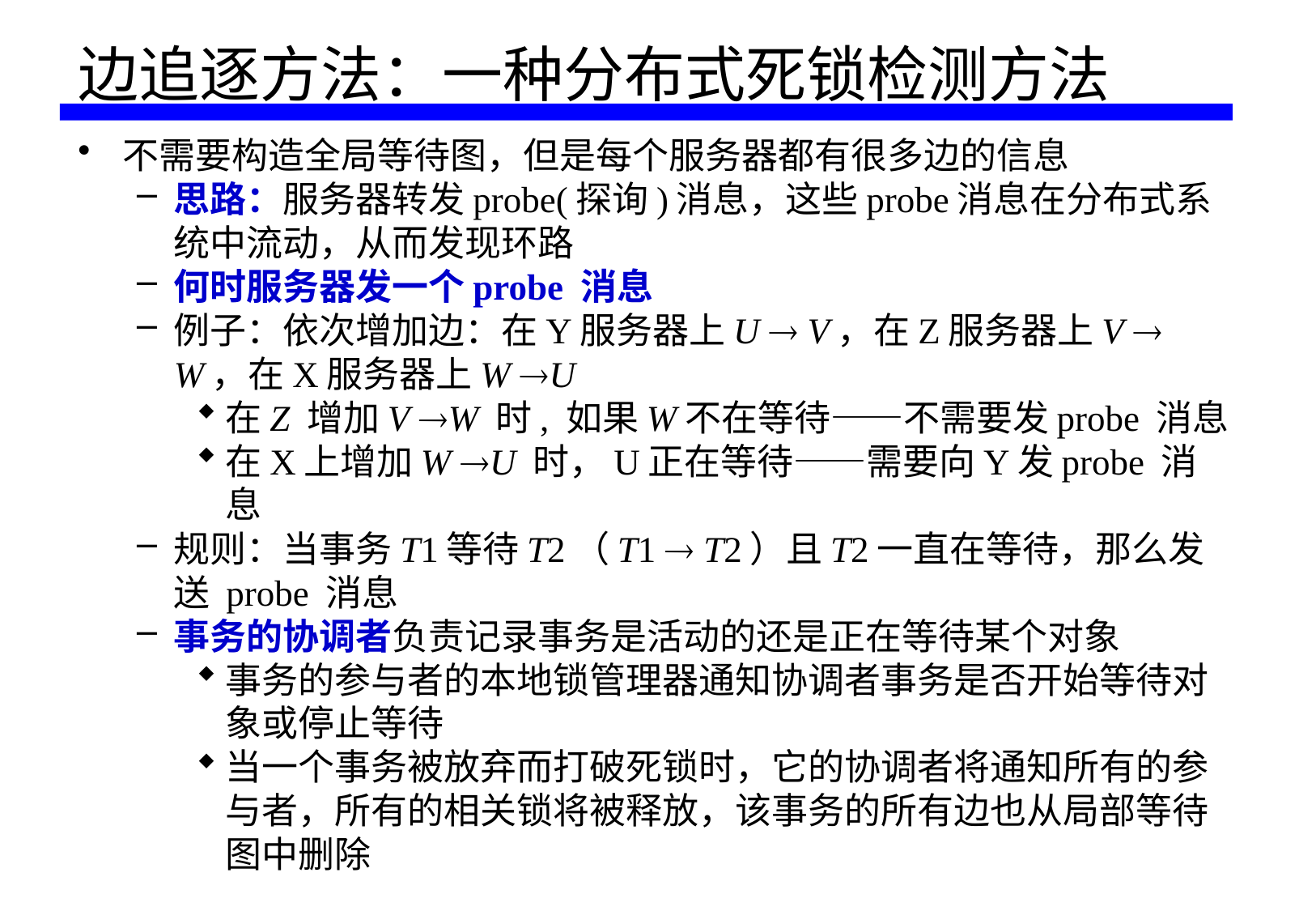

# 边追逐方法：一种分布式死锁检测方法
不需要构造全局等待图，但是每个服务器都有很多边的信息
思路：服务器转发probe(探询)消息，这些probe消息在分布式系统中流动，从而发现环路
何时服务器发一个probe 消息
例子：依次增加边：在Y服务器上U → V，在Z服务器上V → W，在X服务器上W →U
在Z 增加V →W 时, 如果W不在等待——不需要发probe 消息
在X上增加W →U 时，U正在等待——需要向Y发probe 消息
规则：当事务T1等待T2（T1 → T2）且T2一直在等待，那么发送 probe 消息
事务的协调者负责记录事务是活动的还是正在等待某个对象
事务的参与者的本地锁管理器通知协调者事务是否开始等待对象或停止等待
当一个事务被放弃而打破死锁时，它的协调者将通知所有的参与者，所有的相关锁将被释放，该事务的所有边也从局部等待图中删除